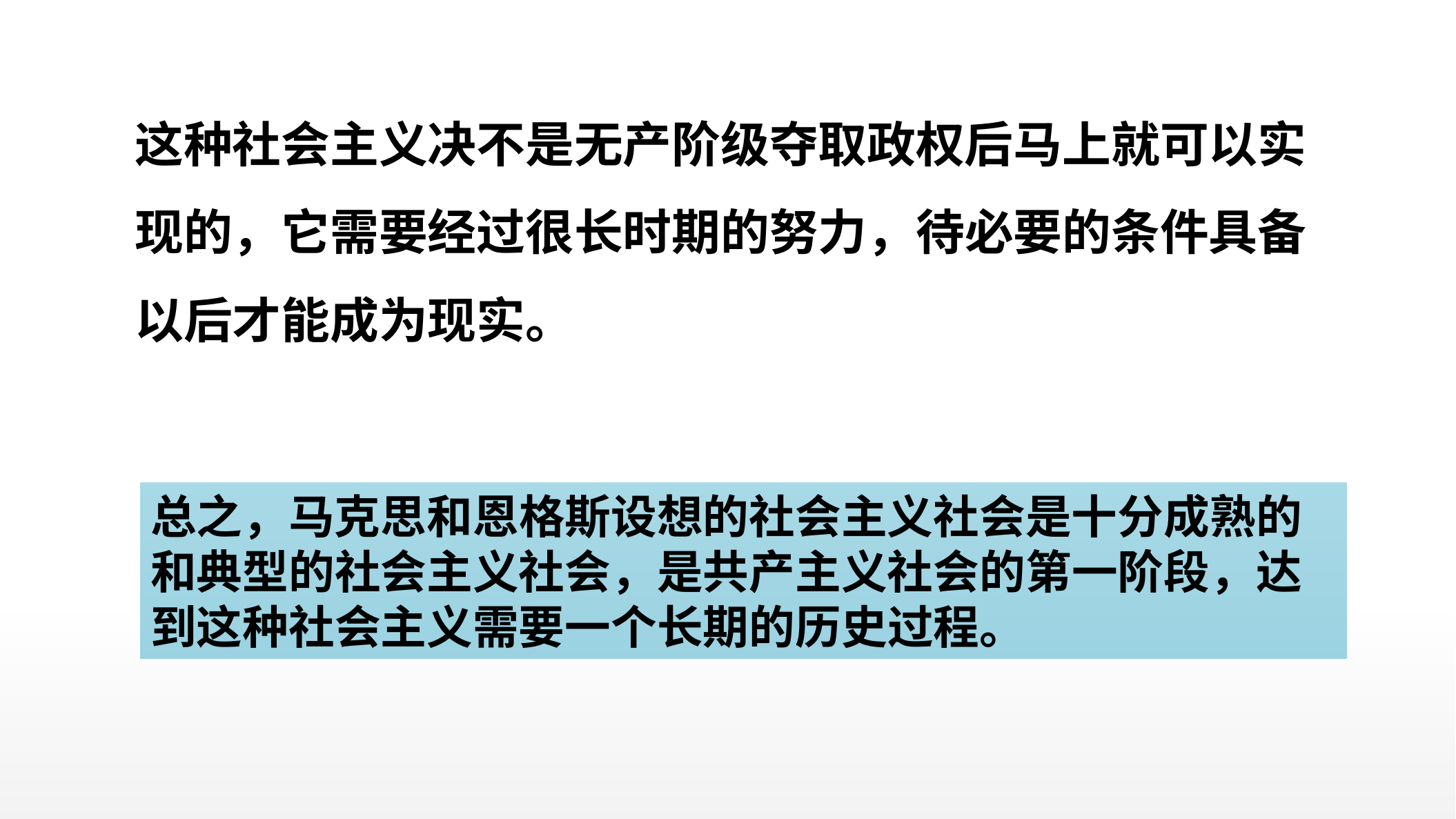

这种社会主义决不是无产阶级夺取政权后马上就可以实现的，它需要经过很长时期的努力，待必要的条件具备以后才能成为现实。

总之，马克思和恩格斯设想的社会主义社会是十分成熟的和典型的社会主义社会，是共产主义社会的第一阶段，达到这种社会主义需要一个长期的历史过程。